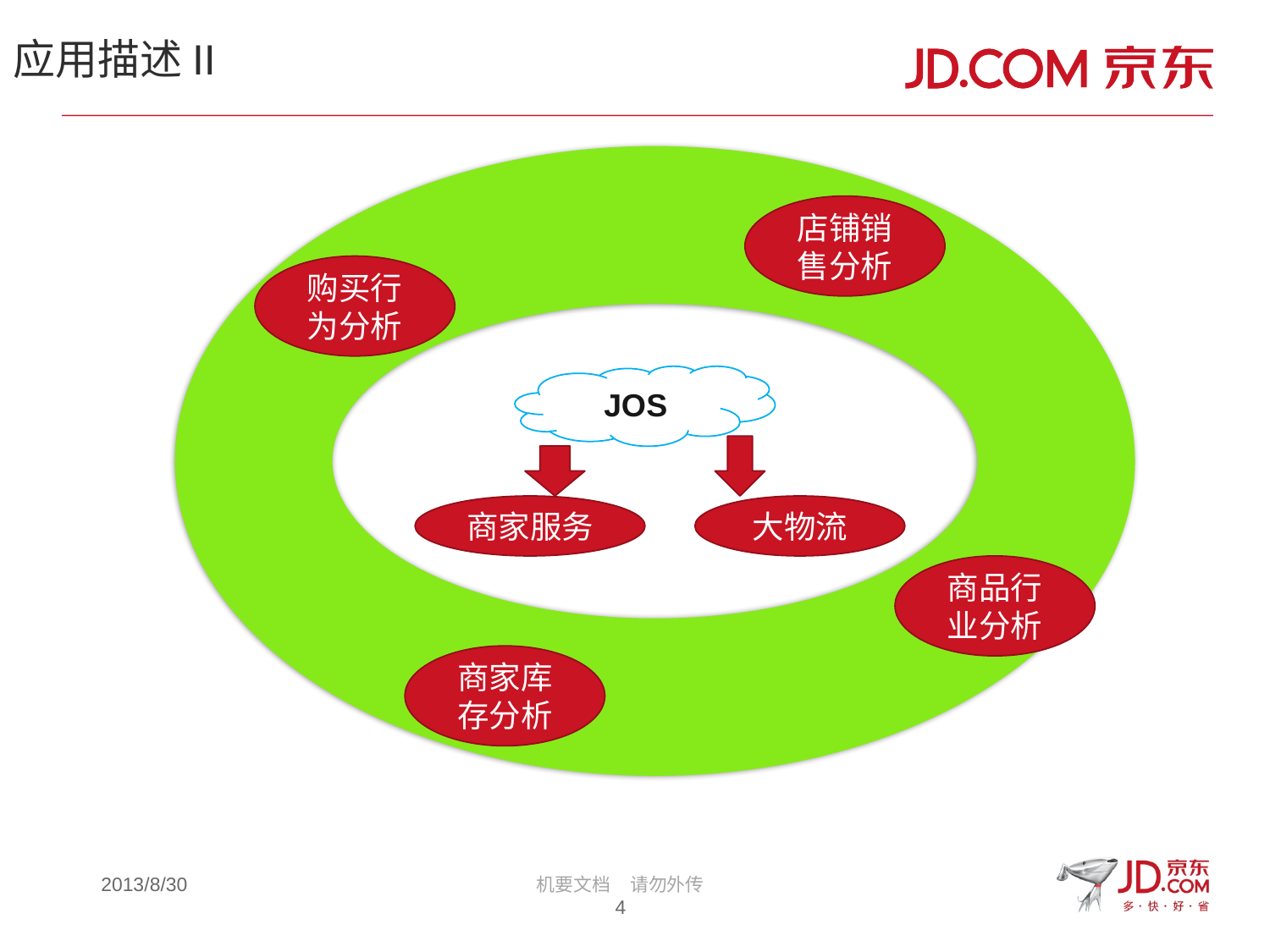

应用描述II

店铺销售分析
购买行为分析
JOS

商家服务
大物流
商品行业分析
商家库存分析